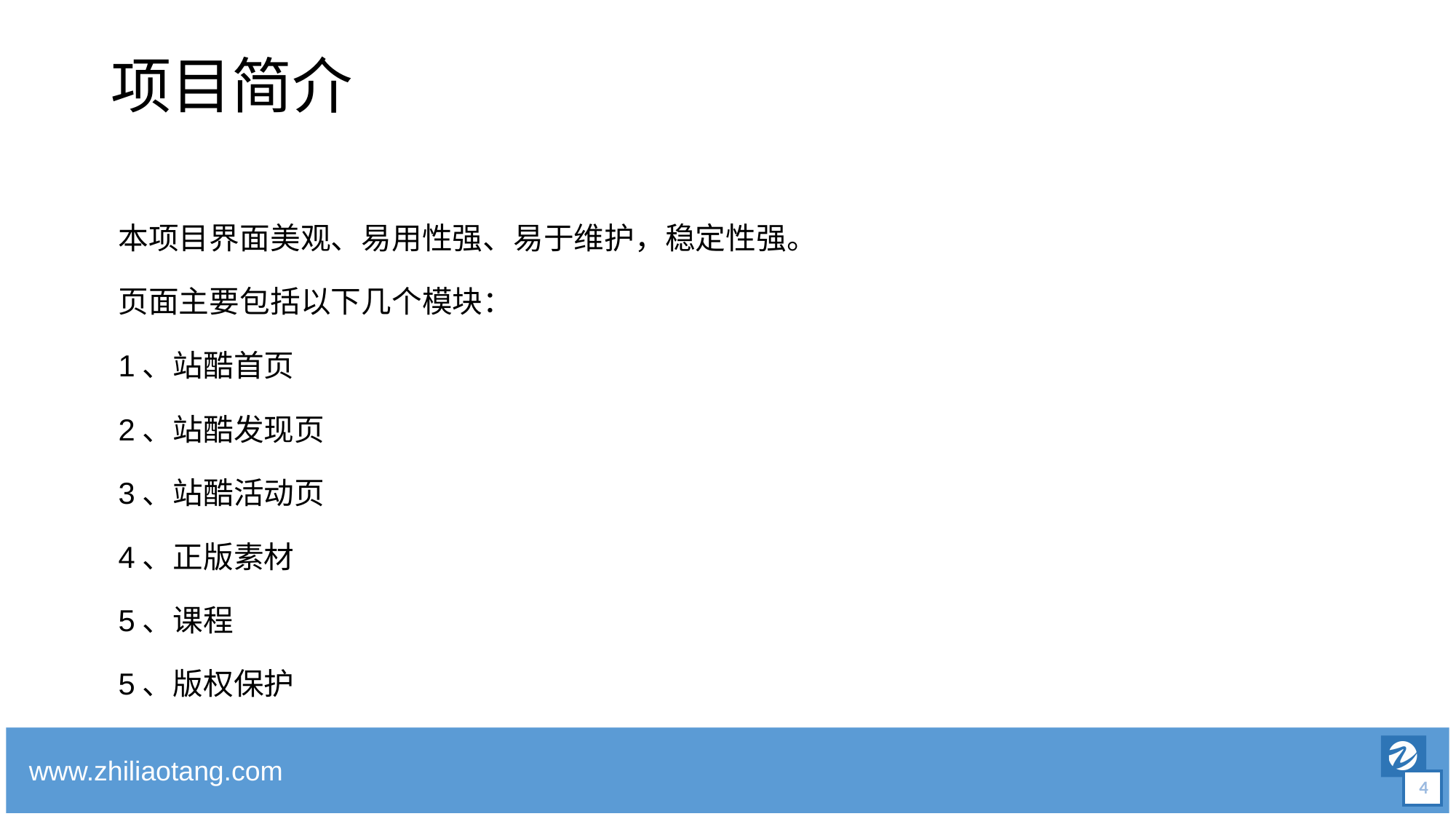

# 项目简介
本项目界面美观、易用性强、易于维护，稳定性强。
页面主要包括以下几个模块：
1、站酷首页
2、站酷发现页
3、站酷活动页
4、正版素材
5、课程
5、版权保护
4